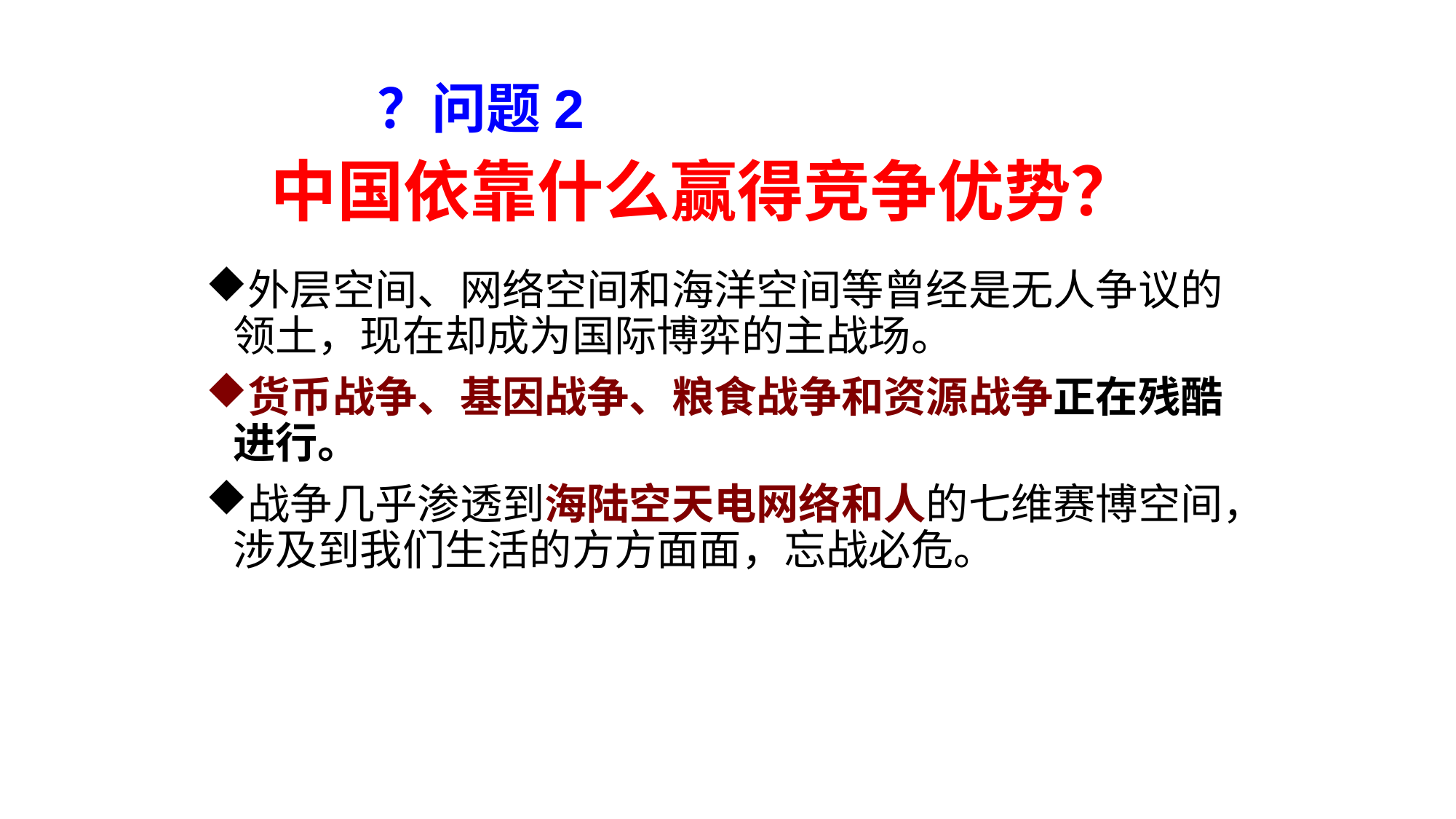

？问题2
# 中国依靠什么赢得竞争优势？
外层空间、网络空间和海洋空间等曾经是无人争议的领土，现在却成为国际博弈的主战场。
货币战争、基因战争、粮食战争和资源战争正在残酷进行。
战争几乎渗透到海陆空天电网络和人的七维赛博空间，涉及到我们生活的方方面面，忘战必危。